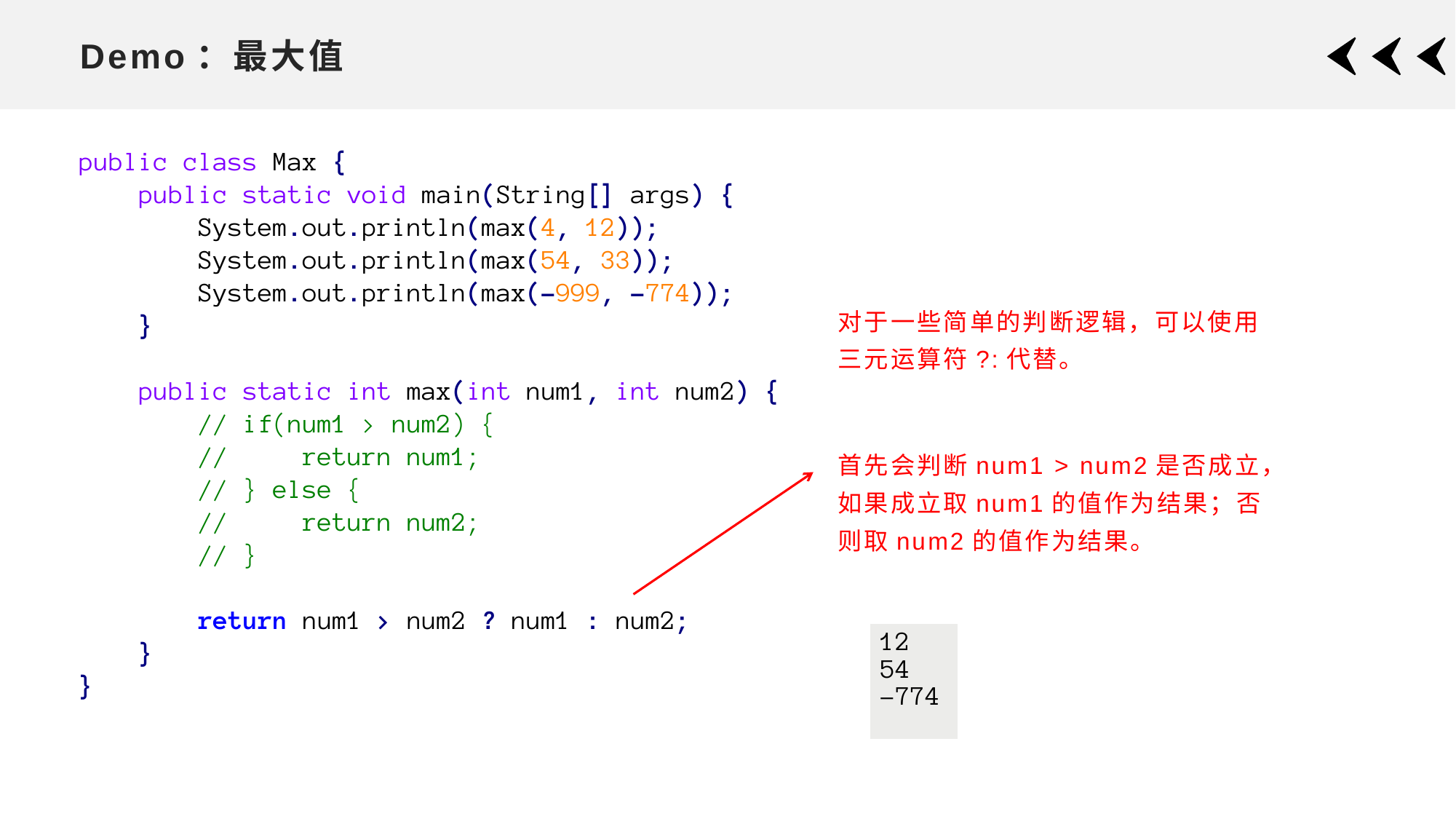

# Demo：最大值
public class Max {
    public static void main(String[] args) {
        System.out.println(max(4, 12));
        System.out.println(max(54, 33));
        System.out.println(max(-999, -774));
    }

    public static int max(int num1, int num2) {
        // if(num1 > num2) {
        //     return num1;
        // } else {
        //     return num2;
        // }

        return num1 > num2 ? num1 : num2;
    }
}

对于一些简单的判断逻辑，可以使用三元运算符?:代替。

首先会判断num1 > num2是否成立，如果成立取num1的值作为结果；否则取num2的值作为结果。
| 12 54 -774 |
| --- |